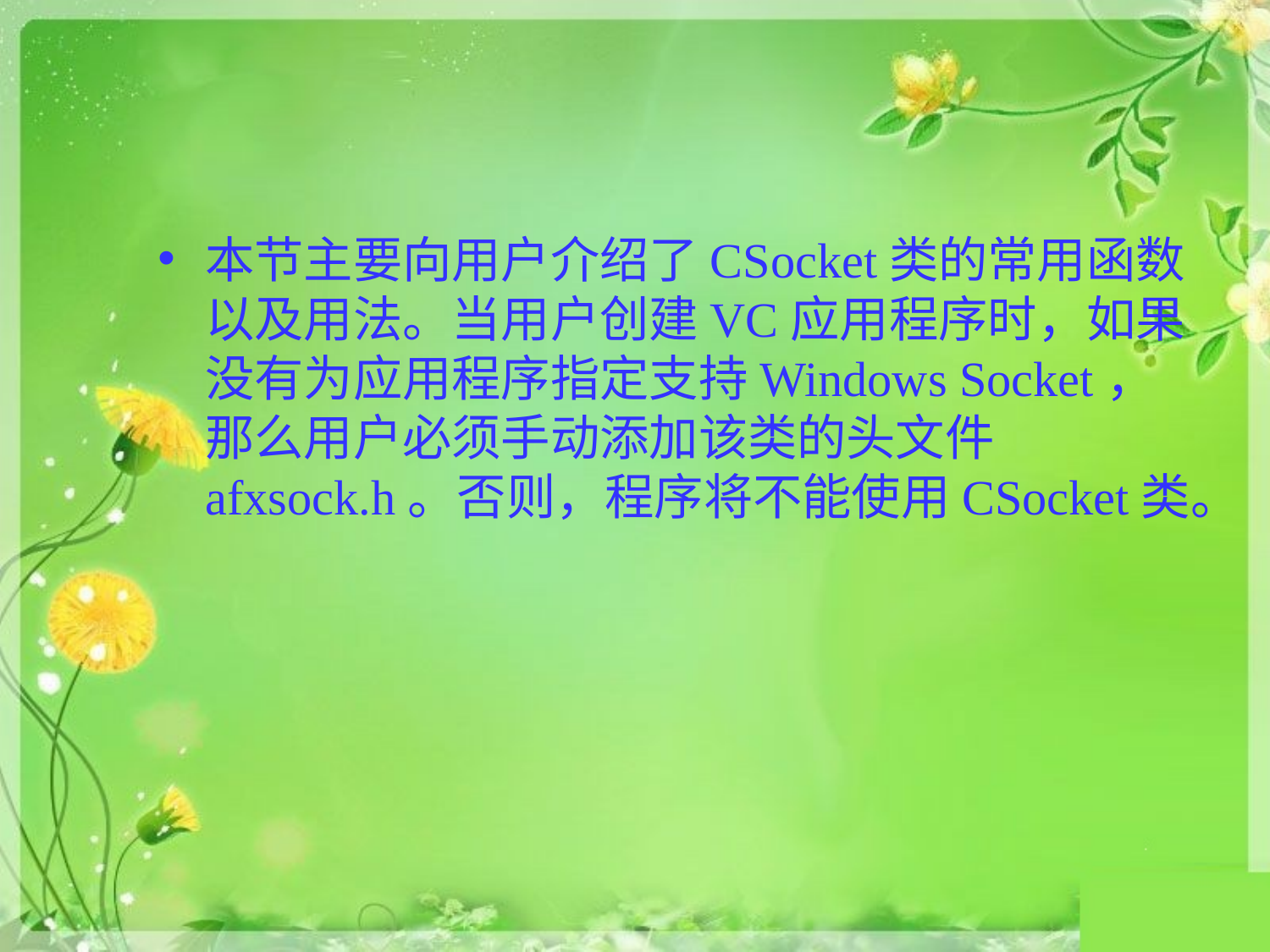

#
本节主要向用户介绍了CSocket类的常用函数以及用法。当用户创建VC应用程序时，如果没有为应用程序指定支持Windows Socket，那么用户必须手动添加该类的头文件afxsock.h。否则，程序将不能使用CSocket类。